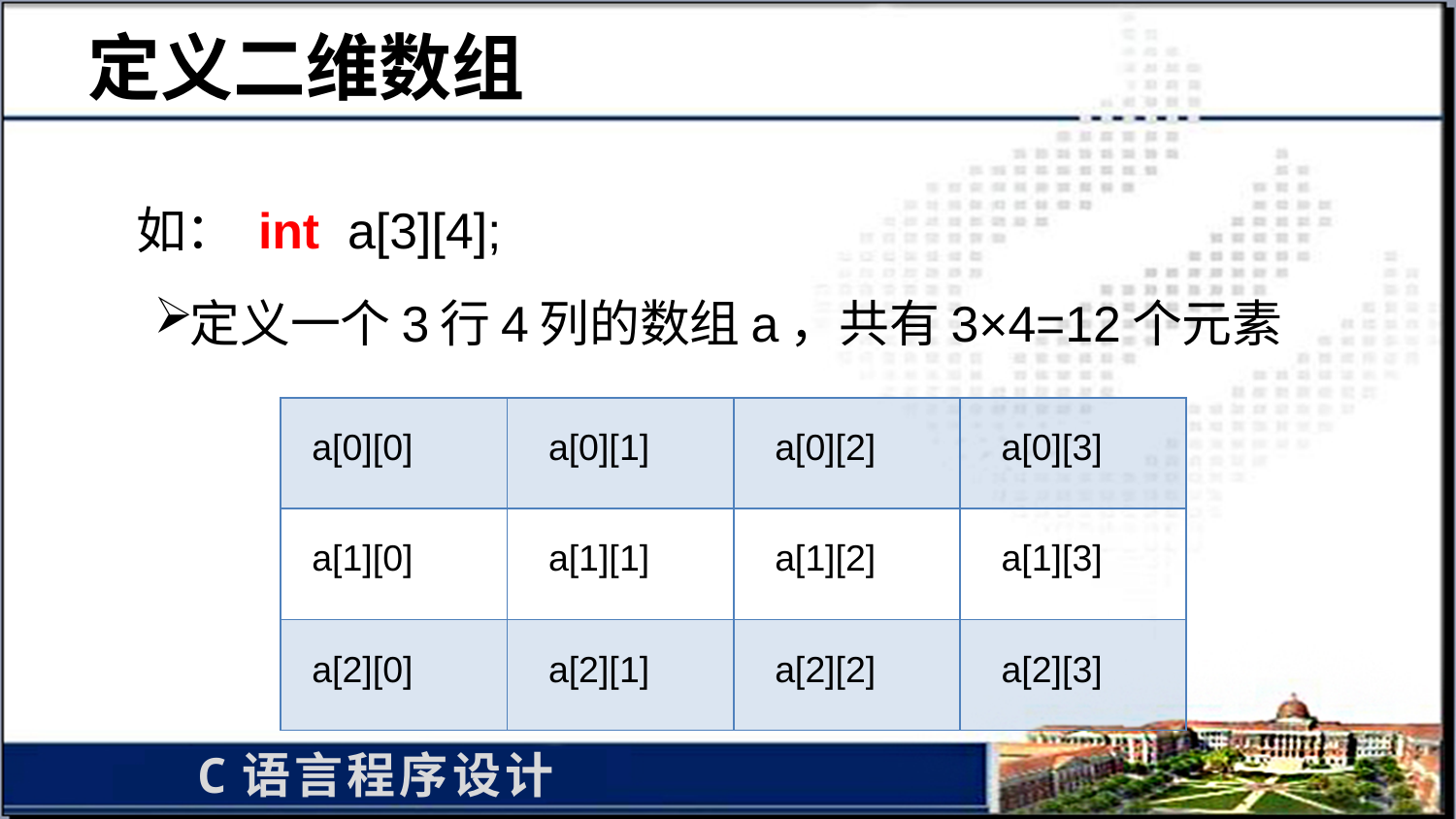

# 定义二维数组
如： int  a[3][4];
定义一个3行4列的数组a，共有3×4=12个元素
| a[0][0] | a[0][1] | a[0][2] | a[0][3] |
| --- | --- | --- | --- |
| a[1][0] | a[1][1] | a[1][2] | a[1][3] |
| a[2][0] | a[2][1] | a[2][2] | a[2][3] |